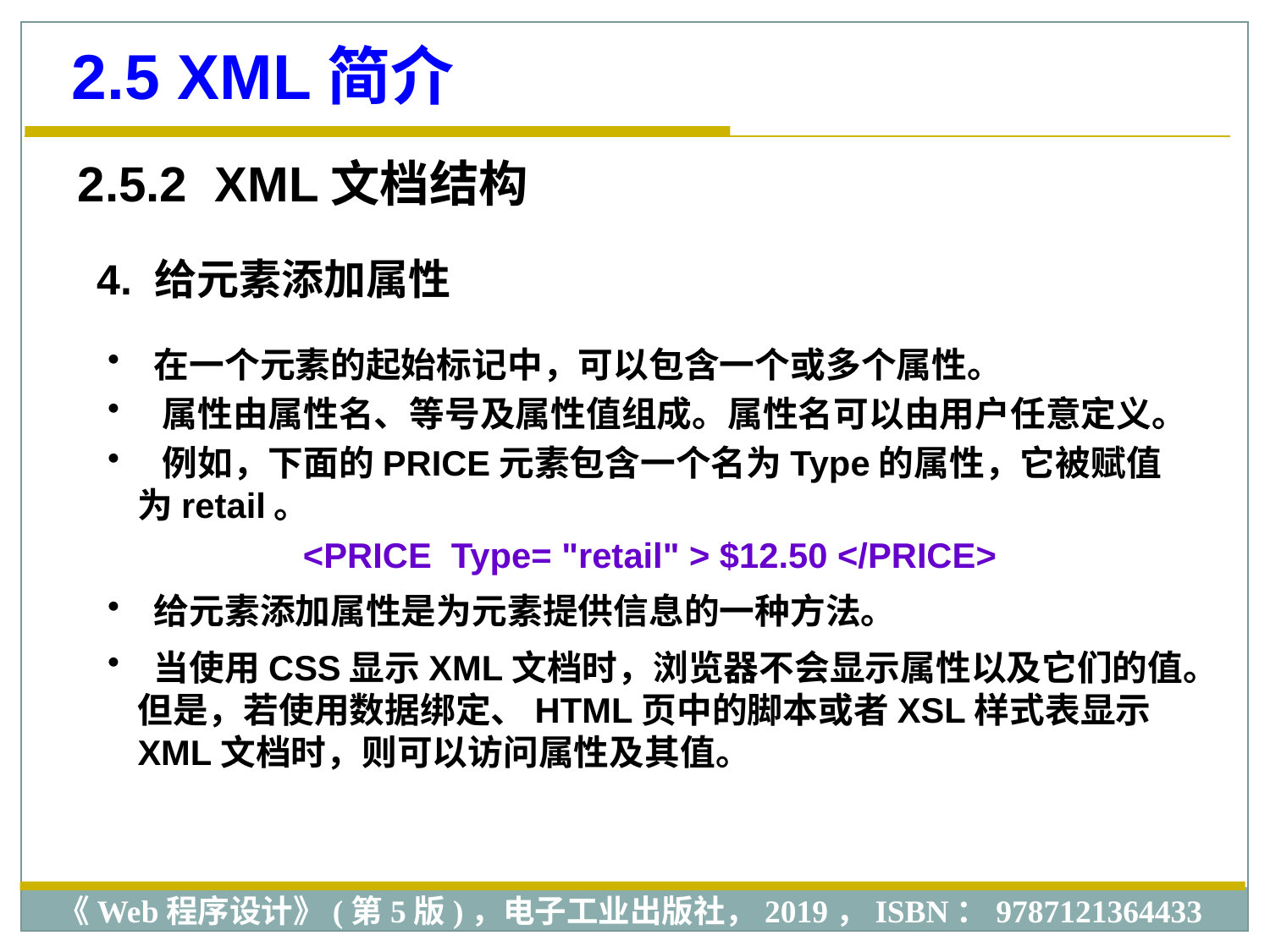

2.5 XML简介
2.5.2  XML文档结构
4. 给元素添加属性
 在一个元素的起始标记中，可以包含一个或多个属性。
  属性由属性名、等号及属性值组成。属性名可以由用户任意定义。
  例如，下面的PRICE元素包含一个名为Type的属性，它被赋值为retail。
<PRICE  Type= "retail" > $12.50 </PRICE>
 给元素添加属性是为元素提供信息的一种方法。
 当使用CSS显示XML文档时，浏览器不会显示属性以及它们的值。但是，若使用数据绑定、HTML页中的脚本或者XSL样式表显示XML文档时，则可以访问属性及其值。